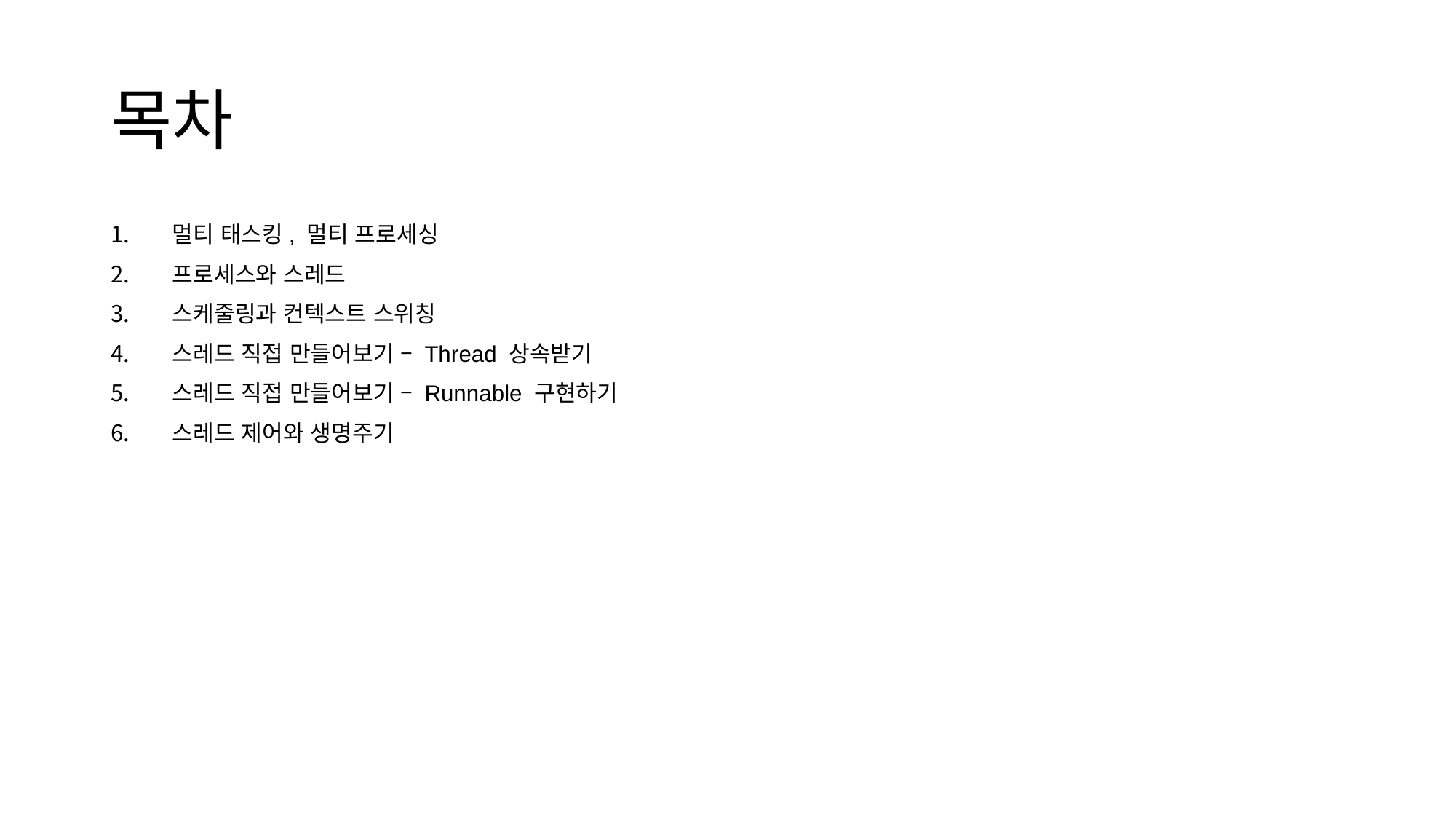

# 목차
멀티 태스킹, 멀티 프로세싱
프로세스와 스레드
스케줄링과 컨텍스트 스위칭
스레드 직접 만들어보기 – Thread 상속받기
스레드 직접 만들어보기 – Runnable 구현하기
스레드 제어와 생명주기